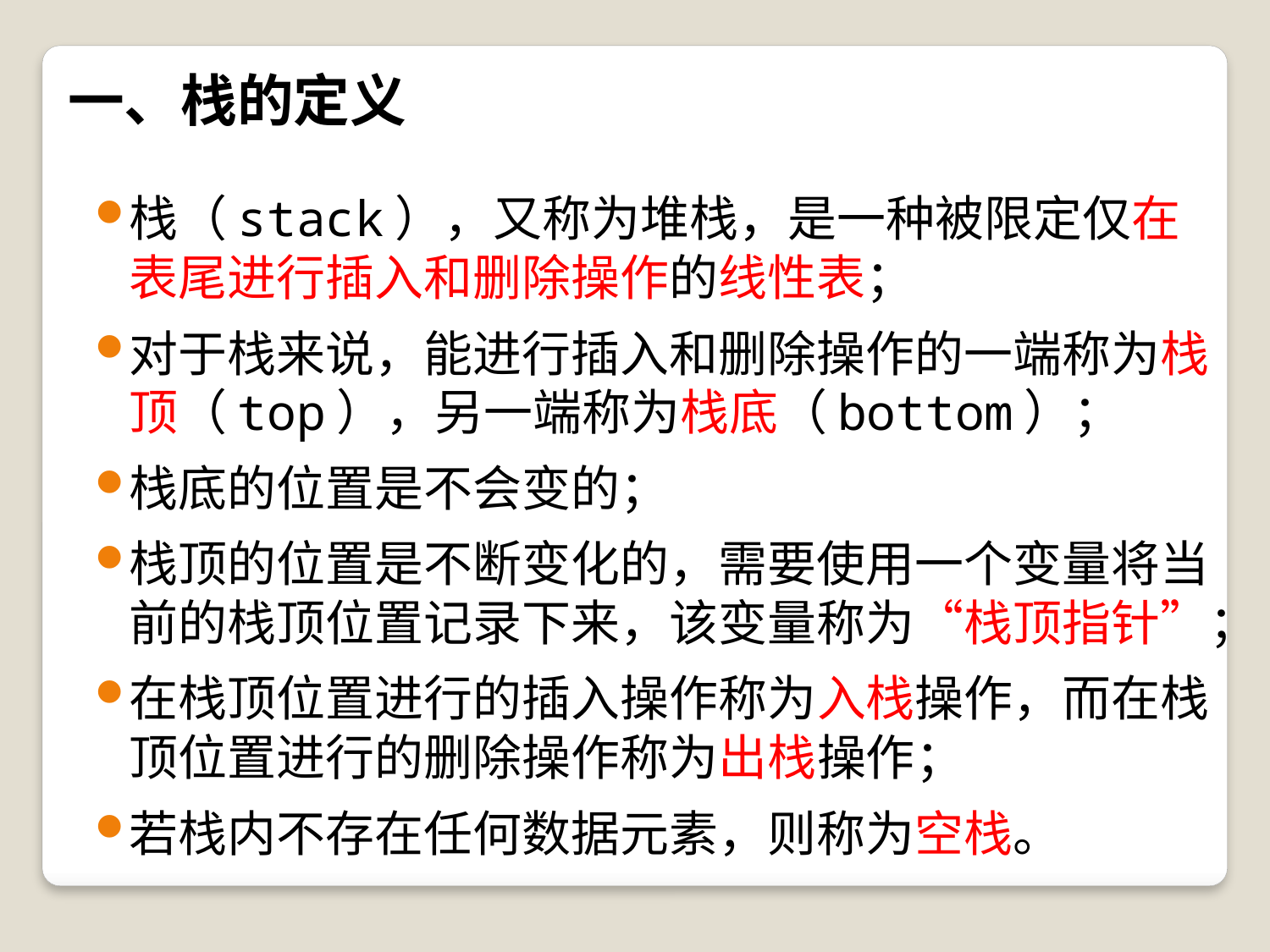

# 一、栈的定义

栈（stack），又称为堆栈，是一种被限定仅在表尾进行插入和删除操作的线性表；
对于栈来说，能进行插入和删除操作的一端称为栈顶（top），另一端称为栈底（bottom）；
栈底的位置是不会变的；
栈顶的位置是不断变化的，需要使用一个变量将当前的栈顶位置记录下来，该变量称为“栈顶指针”；
在栈顶位置进行的插入操作称为入栈操作，而在栈顶位置进行的删除操作称为出栈操作；
若栈内不存在任何数据元素，则称为空栈。